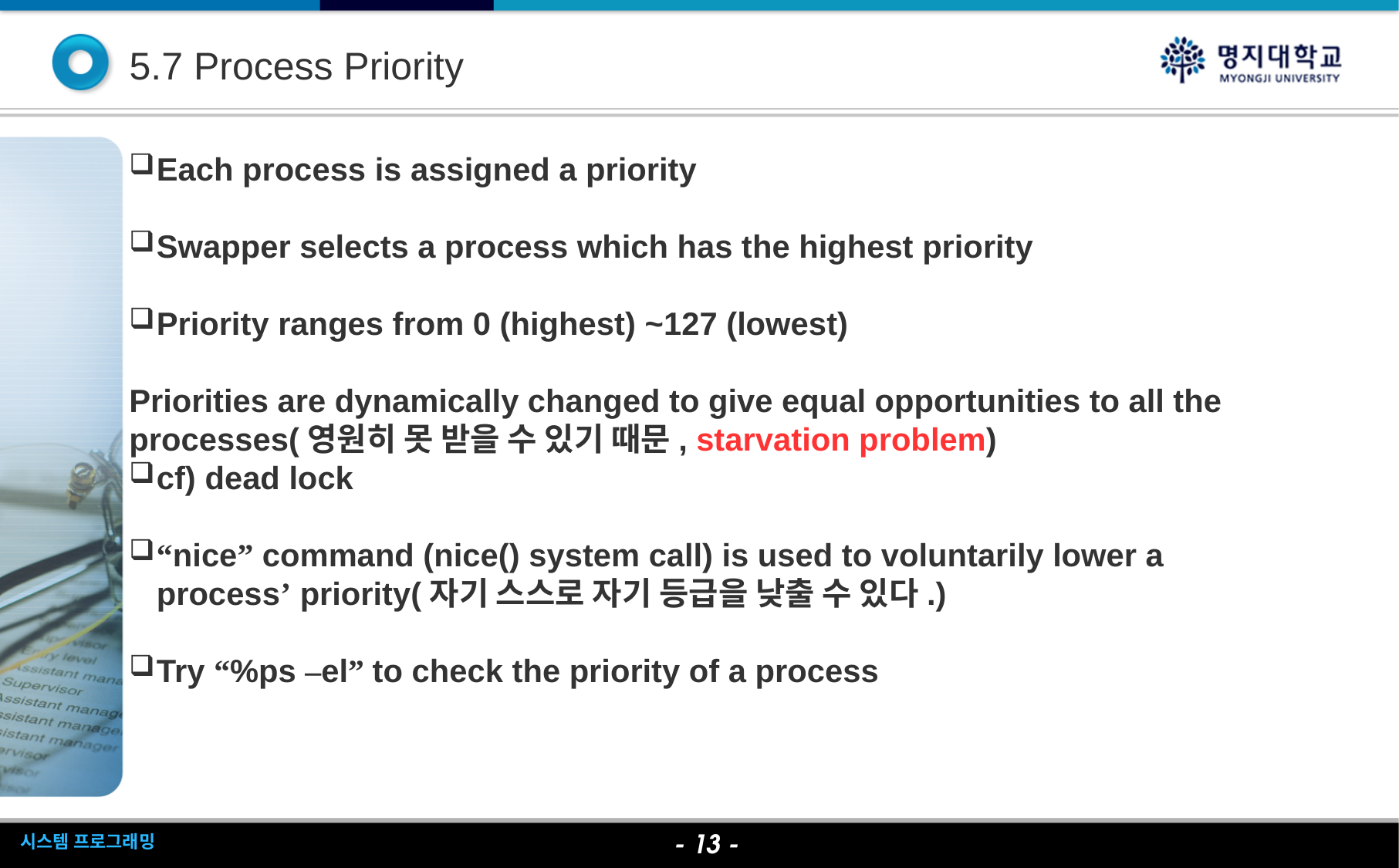

5.7 Process Priority
Each process is assigned a priority

Swapper selects a process which has the highest priority

Priority ranges from 0 (highest) ~127 (lowest)

Priorities are dynamically changed to give equal opportunities to all the processes(영원히 못 받을 수 있기 때문, starvation problem)
cf) dead lock

“nice” command (nice() system call) is used to voluntarily lower a process’ priority(자기 스스로 자기 등급을 낮출 수 있다.)

Try “%ps –el” to check the priority of a process
- 13 -